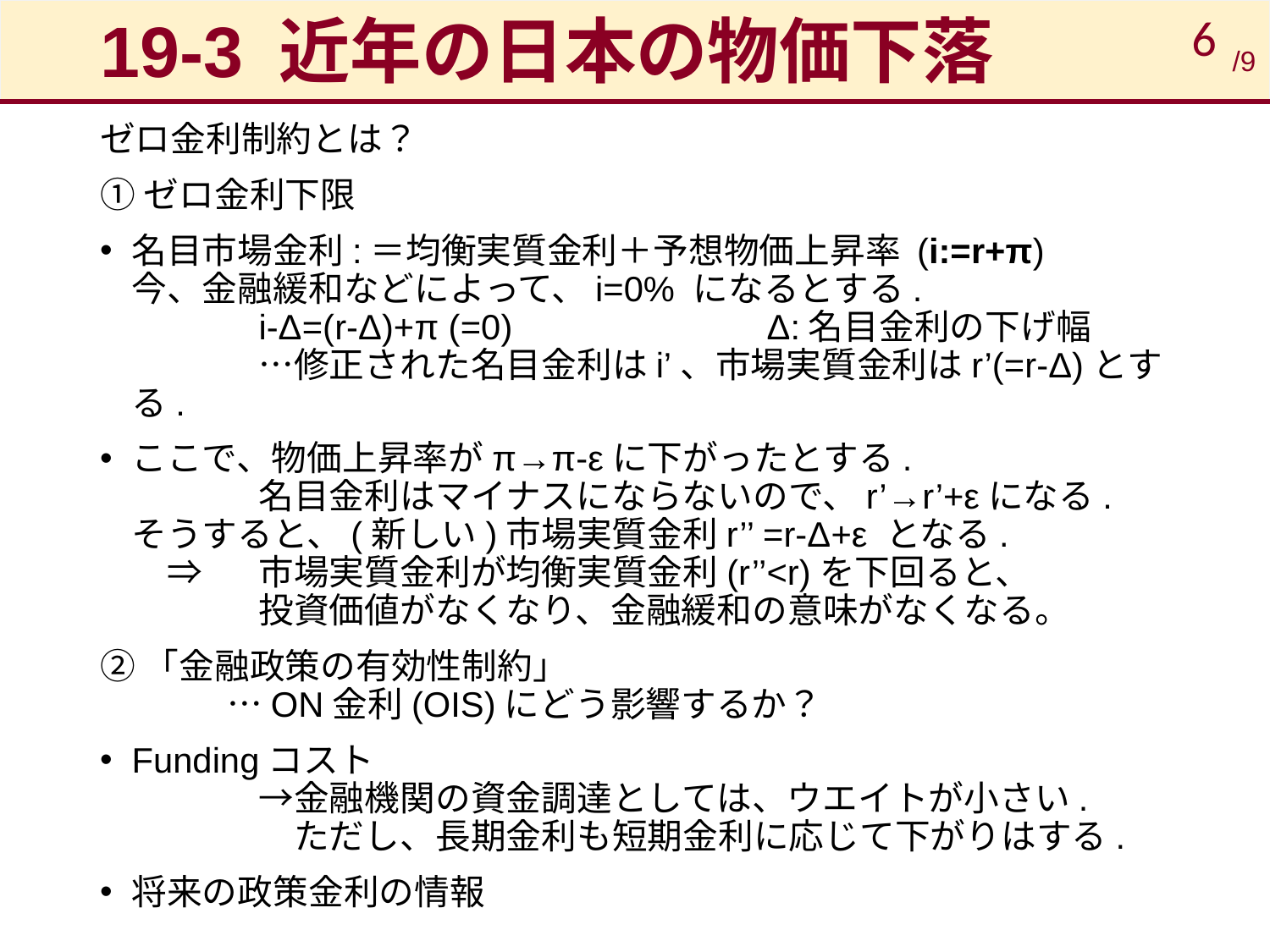

# 19-3 近年の日本の物価下落
6
/9
ゼロ金利制約とは？
①ゼロ金利下限
名目市場金利:＝均衡実質金利＋予想物価上昇率 (i:=r+π)
今、金融緩和などによって、i=0% になるとする.
 	i-Δ=(r-Δ)+π (=0) 		Δ:名目金利の下げ幅
	…修正された名目金利はi’、市場実質金利はr’(=r-Δ)とする.
ここで、物価上昇率がπ→π-εに下がったとする.
	名目金利はマイナスにならないので、r’→r’+εになる.
そうすると、(新しい)市場実質金利r’’ =r-Δ+ε となる.
　⇒	市場実質金利が均衡実質金利(r’’<r)を下回ると、
　　	投資価値がなくなり、金融緩和の意味がなくなる。
②「金融政策の有効性制約」
	…ON金利(OIS)にどう影響するか？
Fundingコスト
	→金融機関の資金調達としては、ウエイトが小さい.
	　ただし、長期金利も短期金利に応じて下がりはする.
将来の政策金利の情報